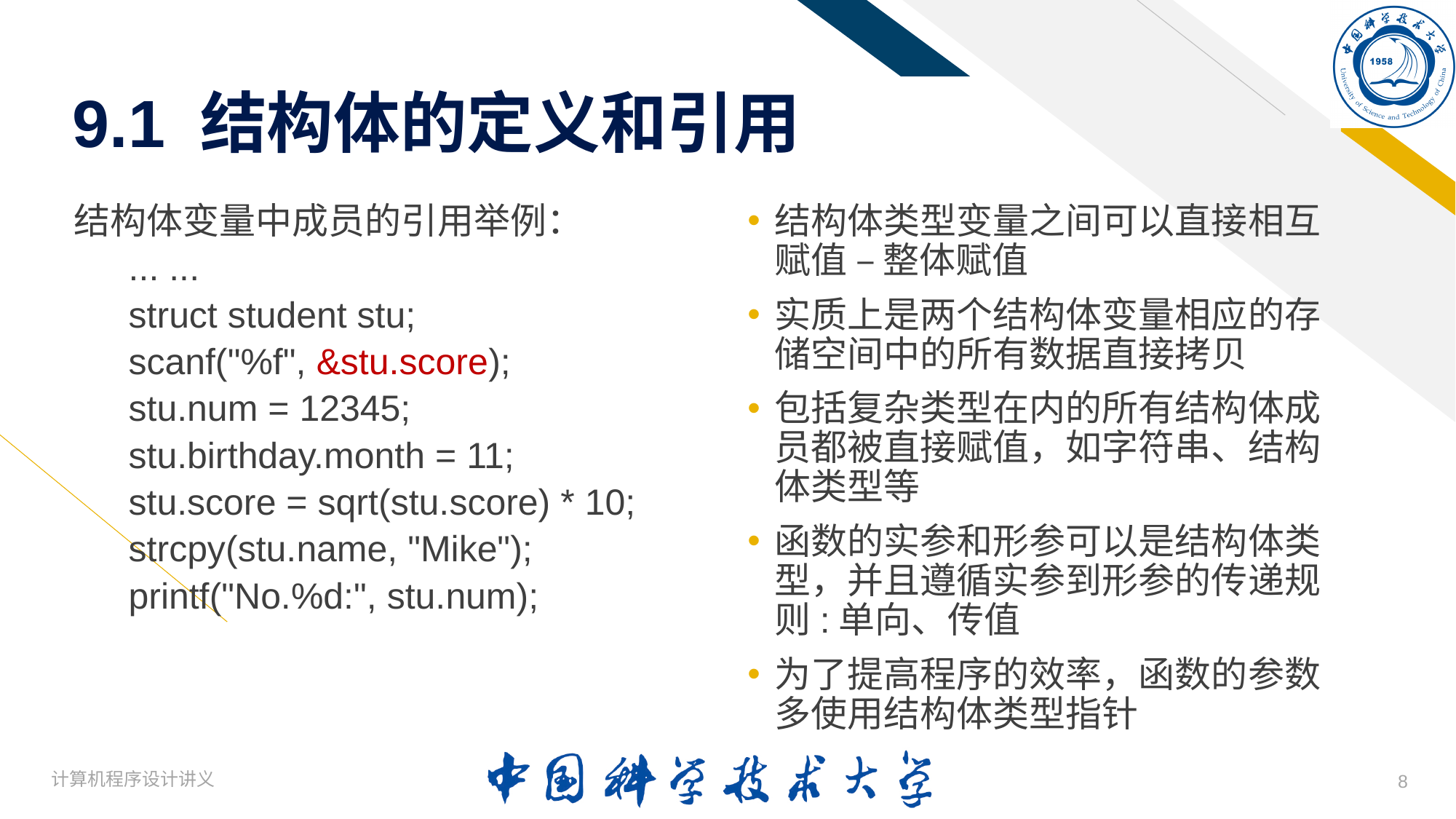

# 9.1 结构体的定义和引用
结构体变量中成员的引用举例：
... ...
struct student stu;
scanf("%f", &stu.score);
stu.num = 12345;
stu.birthday.month = 11;
stu.score = sqrt(stu.score) * 10;
strcpy(stu.name, "Mike");
printf("No.%d:", stu.num);

结构体类型变量之间可以直接相互赋值 – 整体赋值
实质上是两个结构体变量相应的存储空间中的所有数据直接拷贝
包括复杂类型在内的所有结构体成员都被直接赋值，如字符串、结构体类型等
函数的实参和形参可以是结构体类型，并且遵循实参到形参的传递规则:单向、传值
为了提高程序的效率，函数的参数多使用结构体类型指针

计算机程序设计讲义
8